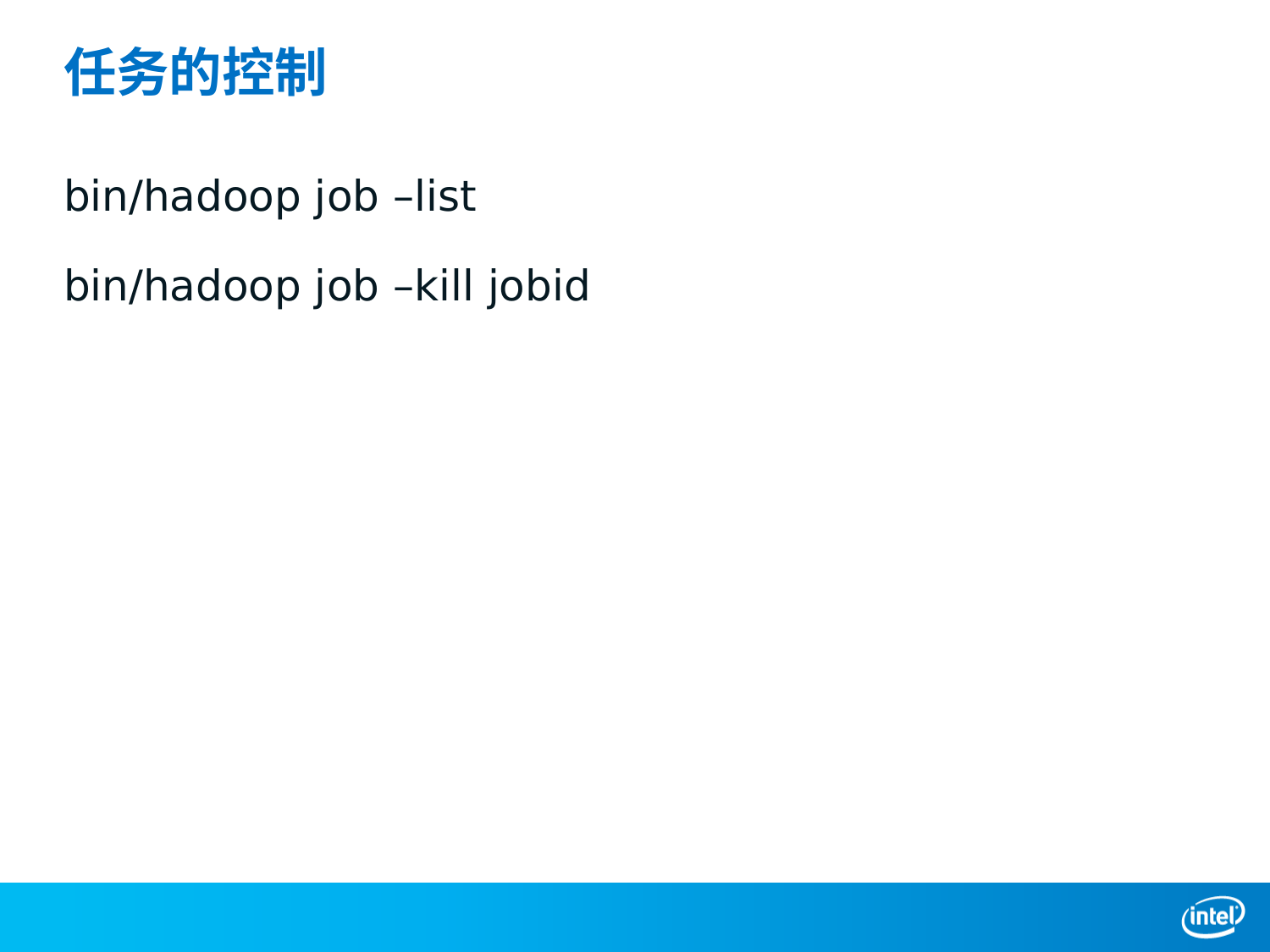

# 任务的控制
bin/hadoop job –list
bin/hadoop job –kill jobid